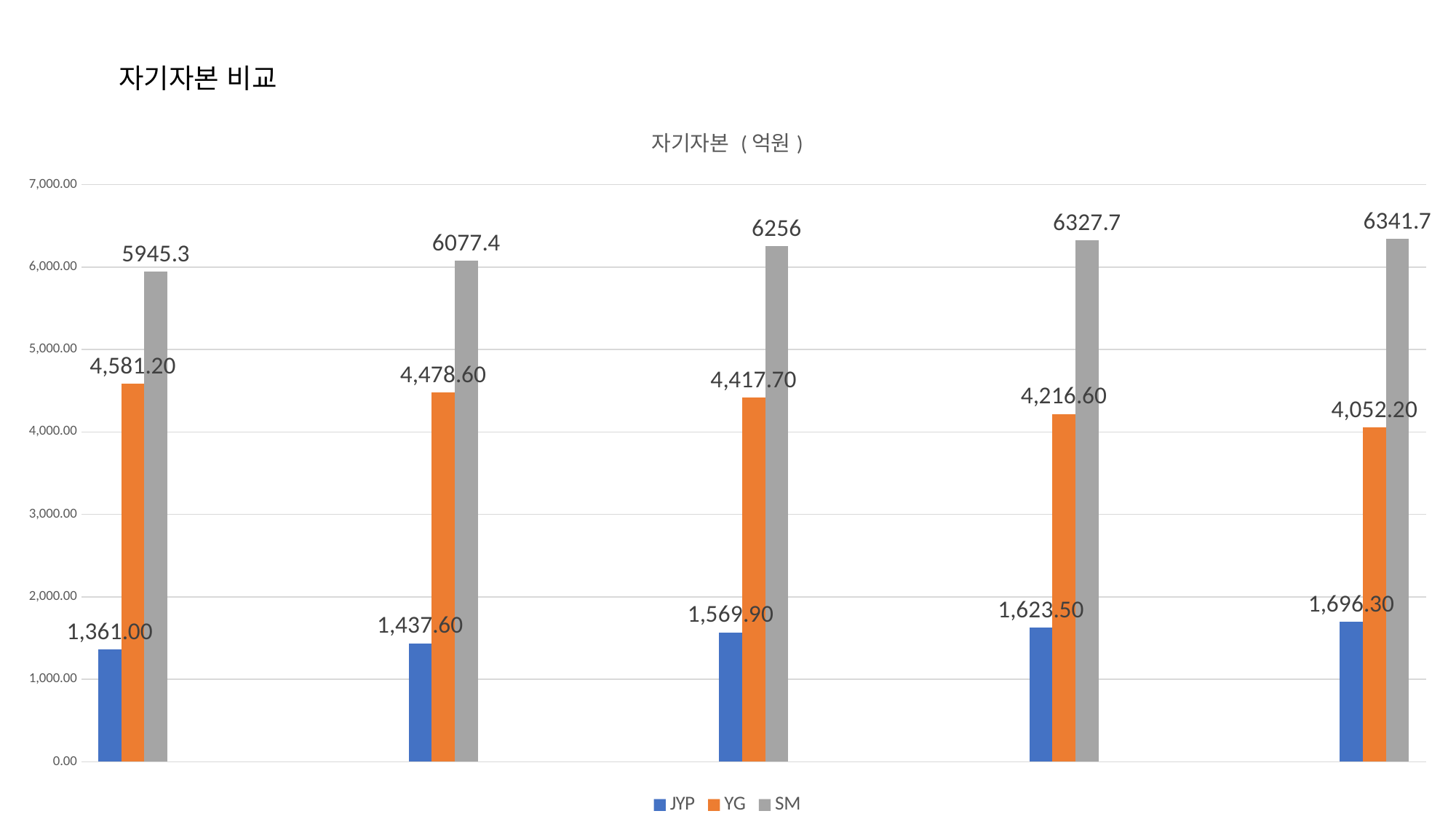

자기자본 비교

### Chart: 자기자본 (억원)

| Category | JYP | YG | SM |
|---|---|---|---|
| 43525 | 1361.0 | 4581.2 | 5945.3 |
| 43617 | 1437.6 | 4478.6 | 6077.4 |
| 43709 | 1569.9 | 4417.7 | 6256.0 |
| 43800 | 1623.5 | 4216.6 | 6327.7 |
| 43891 | 1696.3 | 4052.2 | 6341.7 |